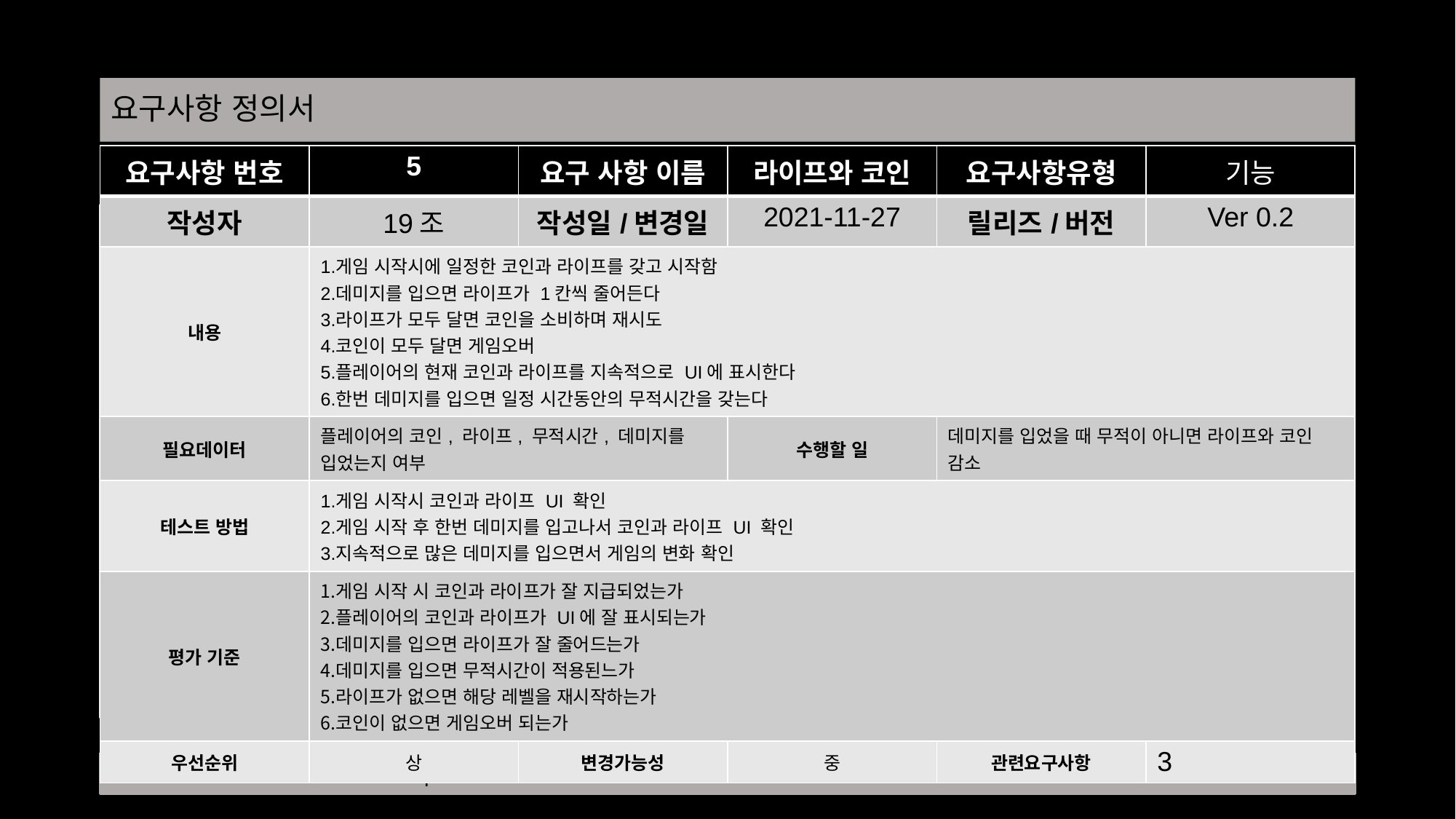

# 요구사항 정의서
| 요구사항 번호 | 5 | 요구 사항 이름 | 라이프와 코인 | 요구사항유형 | 기능 |
| --- | --- | --- | --- | --- | --- |
| 작성자 | 19조 | 작성일/변경일 | 2021-11-27 | 릴리즈/버전 | Ver 0.2 |
| 내용 | 게임 시작시에 일정한 코인과 라이프를 갖고 시작함 데미지를 입으면 라이프가 1칸씩 줄어든다 라이프가 모두 달면 코인을 소비하며 재시도 코인이 모두 달면 게임오버 플레이어의 현재 코인과 라이프를 지속적으로 UI에 표시한다 한번 데미지를 입으면 일정 시간동안의 무적시간을 갖는다 |  |  |  |  |
| 필요데이터 | 플레이어의 코인, 라이프, 무적시간, 데미지를 입었는지 여부 |  | 수행할 일 | 데미지를 입었을 때 무적이 아니면 라이프와 코인 감소 |  |
| 테스트 방법 | 게임 시작시 코인과 라이프 UI 확인 게임 시작 후 한번 데미지를 입고나서 코인과 라이프 UI 확인 지속적으로 많은 데미지를 입으면서 게임의 변화 확인 |  |  |  |  |
| 평가 기준 | 게임 시작 시 코인과 라이프가 잘 지급되었는가 플레이어의 코인과 라이프가 UI에 잘 표시되는가 데미지를 입으면 라이프가 잘 줄어드는가 데미지를 입으면 무적시간이 적용된느가 라이프가 없으면 해당 레벨을 재시작하는가 코인이 없으면 게임오버 되는가 |  |  |  |  |
| 우선순위 | 상 | 변경가능성 | 중 | 관련요구사항 | 3 |